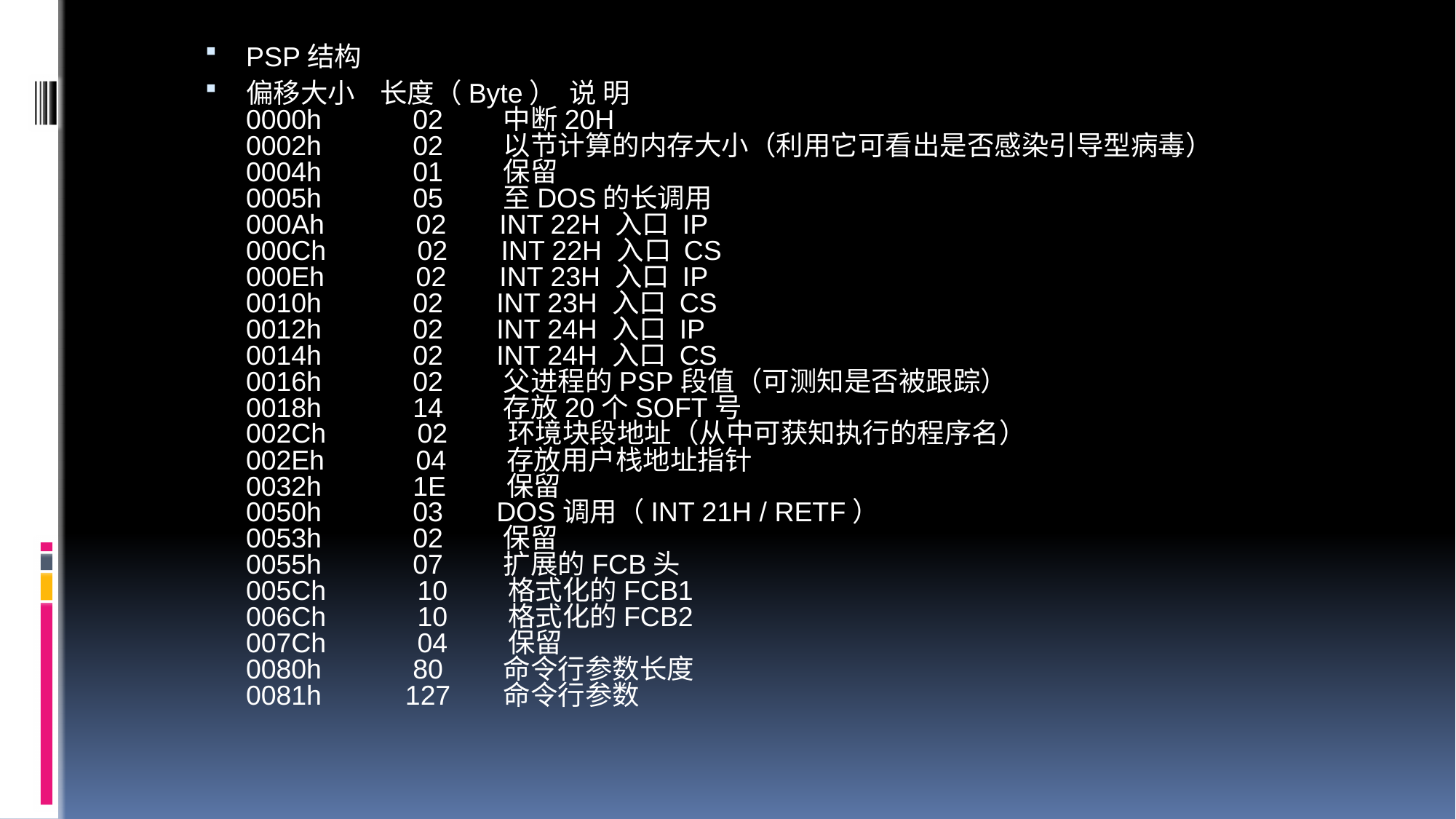

PSP结构
偏移大小    长度（Byte）  说 明
0000h            02       中断20H
0002h            02       以节计算的内存大小（利用它可看出是否感染引导型病毒）
0004h            01       保留
0005h            05       至DOS的长调用
000Ah            02       INT 22H 入口 IP
000Ch            02       INT 22H 入口 CS
000Eh            02       INT 23H 入口 IP
0010h            02       INT 23H 入口 CS
0012h            02       INT 24H 入口 IP
0014h            02       INT 24H 入口 CS
0016h            02       父进程的PSP段值（可测知是否被跟踪）
0018h            14       存放20个SOFT号
002Ch            02       环境块段地址（从中可获知执行的程序名）
002Eh            04       存放用户栈地址指针
0032h            1E       保留
0050h            03       DOS调用（INT 21H / RETF）
0053h            02       保留
0055h            07       扩展的FCB头
005Ch            10       格式化的FCB1
006Ch            10       格式化的FCB2
007Ch            04       保留
0080h            80       命令行参数长度
0081h           127      命令行参数